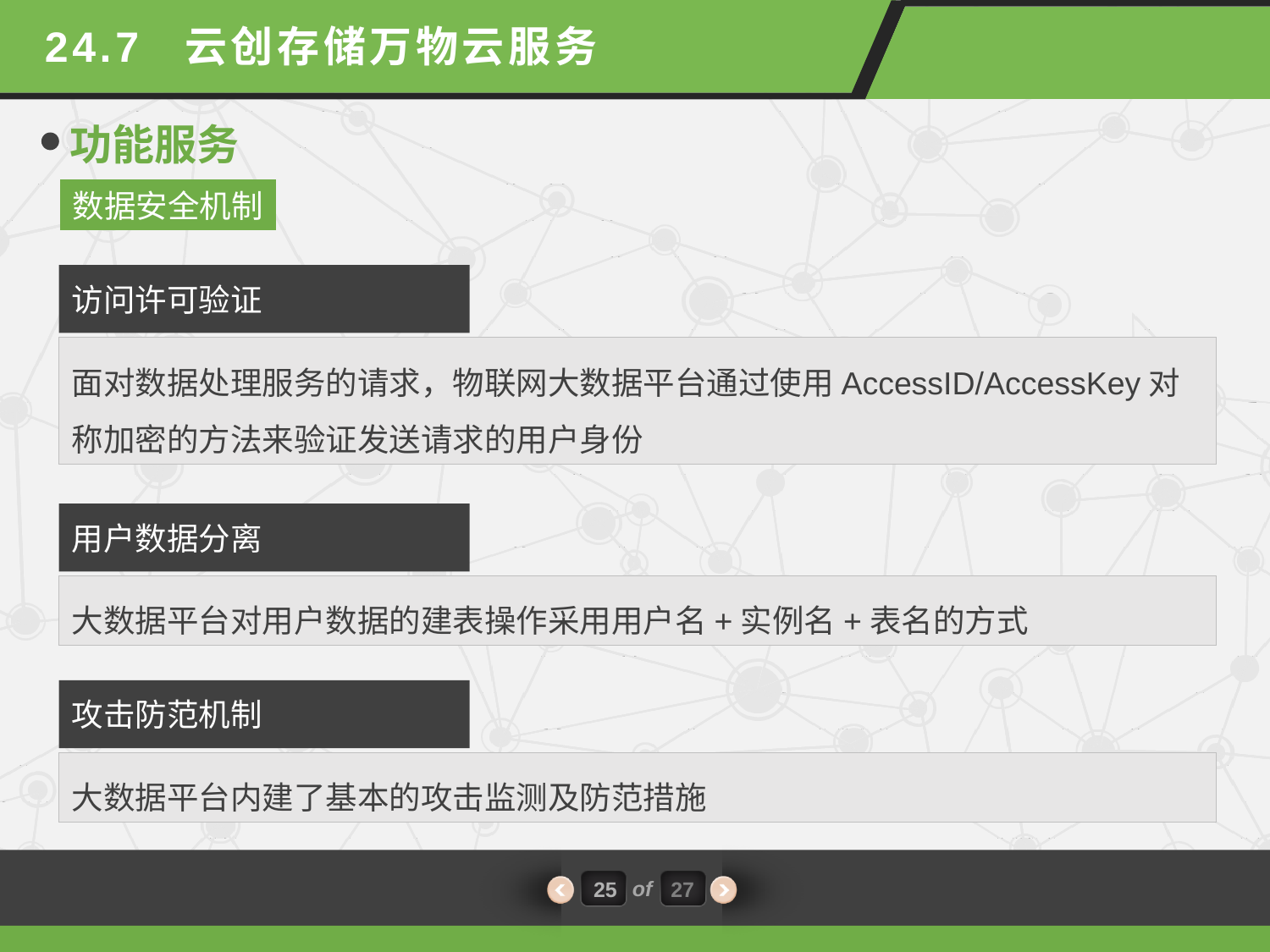

24.7  云创存储万物云服务
功能服务

数据安全机制
访问许可验证
面对数据处理服务的请求，物联网大数据平台通过使用AccessID/AccessKey对称加密的方法来验证发送请求的用户身份
用户数据分离
大数据平台对用户数据的建表操作采用用户名+实例名+表名的方式
攻击防范机制
大数据平台内建了基本的攻击监测及防范措施
25